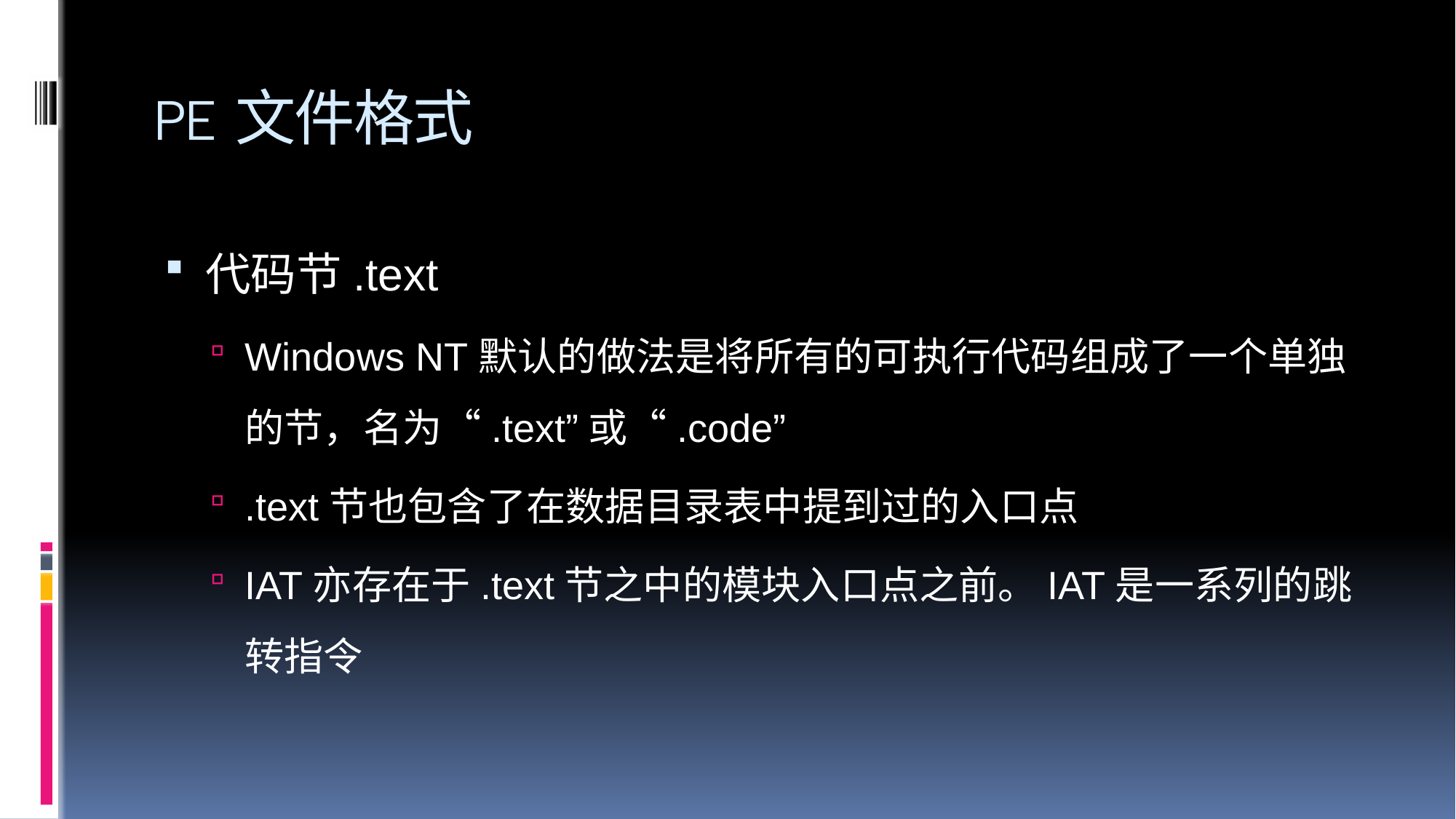

# PE文件格式
代码节.text
Windows NT默认的做法是将所有的可执行代码组成了一个单独的节，名为“.text”或“.code”
.text节也包含了在数据目录表中提到过的入口点
IAT亦存在于.text节之中的模块入口点之前。IAT是一系列的跳转指令